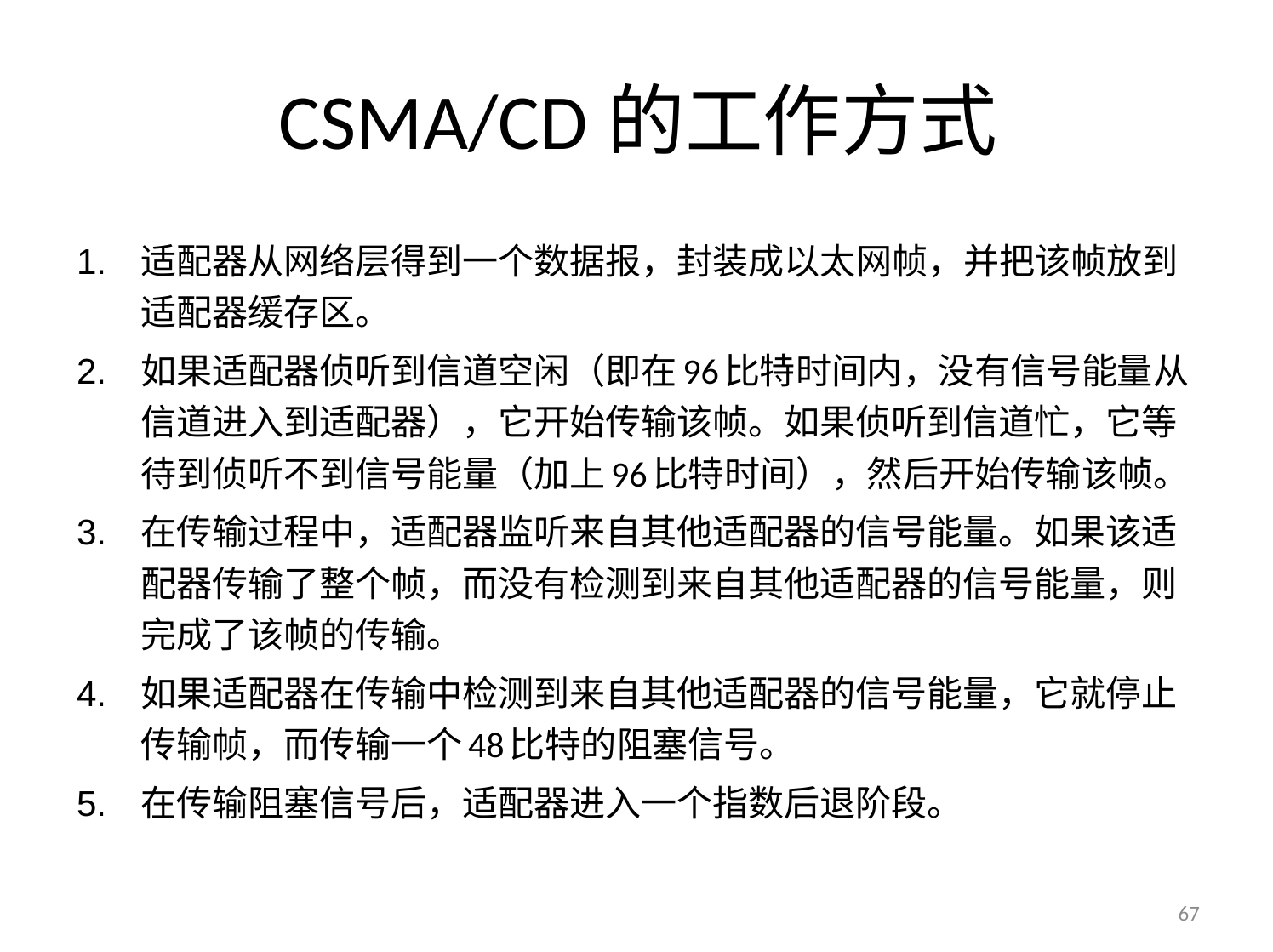

# CSMA/CD的工作方式
适配器从网络层得到一个数据报，封装成以太网帧，并把该帧放到适配器缓存区。
如果适配器侦听到信道空闲（即在96比特时间内，没有信号能量从信道进入到适配器），它开始传输该帧。如果侦听到信道忙，它等待到侦听不到信号能量（加上96比特时间），然后开始传输该帧。
在传输过程中，适配器监听来自其他适配器的信号能量。如果该适配器传输了整个帧，而没有检测到来自其他适配器的信号能量，则完成了该帧的传输。
如果适配器在传输中检测到来自其他适配器的信号能量，它就停止传输帧，而传输一个48比特的阻塞信号。
在传输阻塞信号后，适配器进入一个指数后退阶段。
67